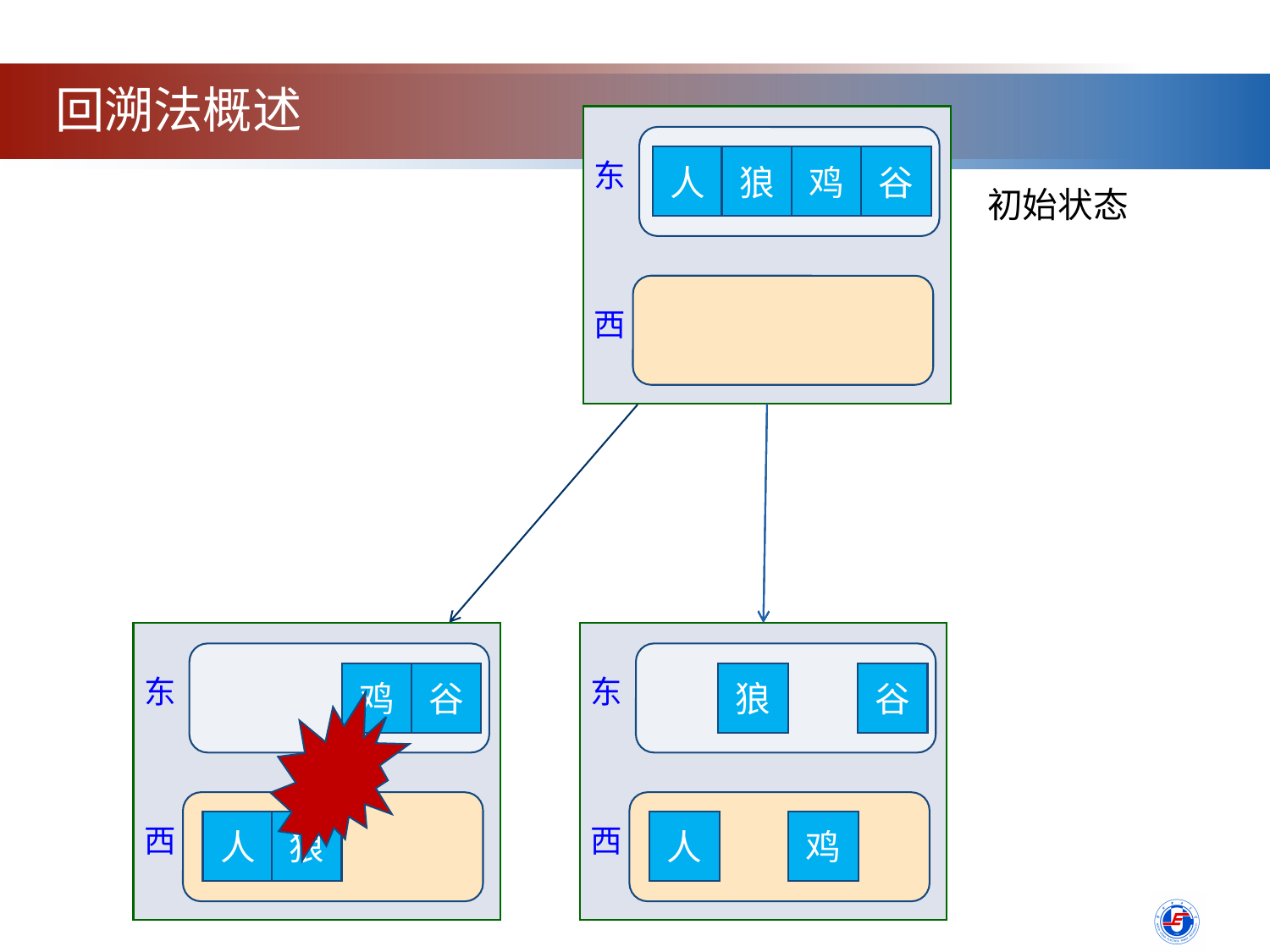

回溯法概述

人
狼
鸡
谷
东

西
初始状态

鸡
谷
东

人
狼
西

狼
谷
东

人
鸡
西